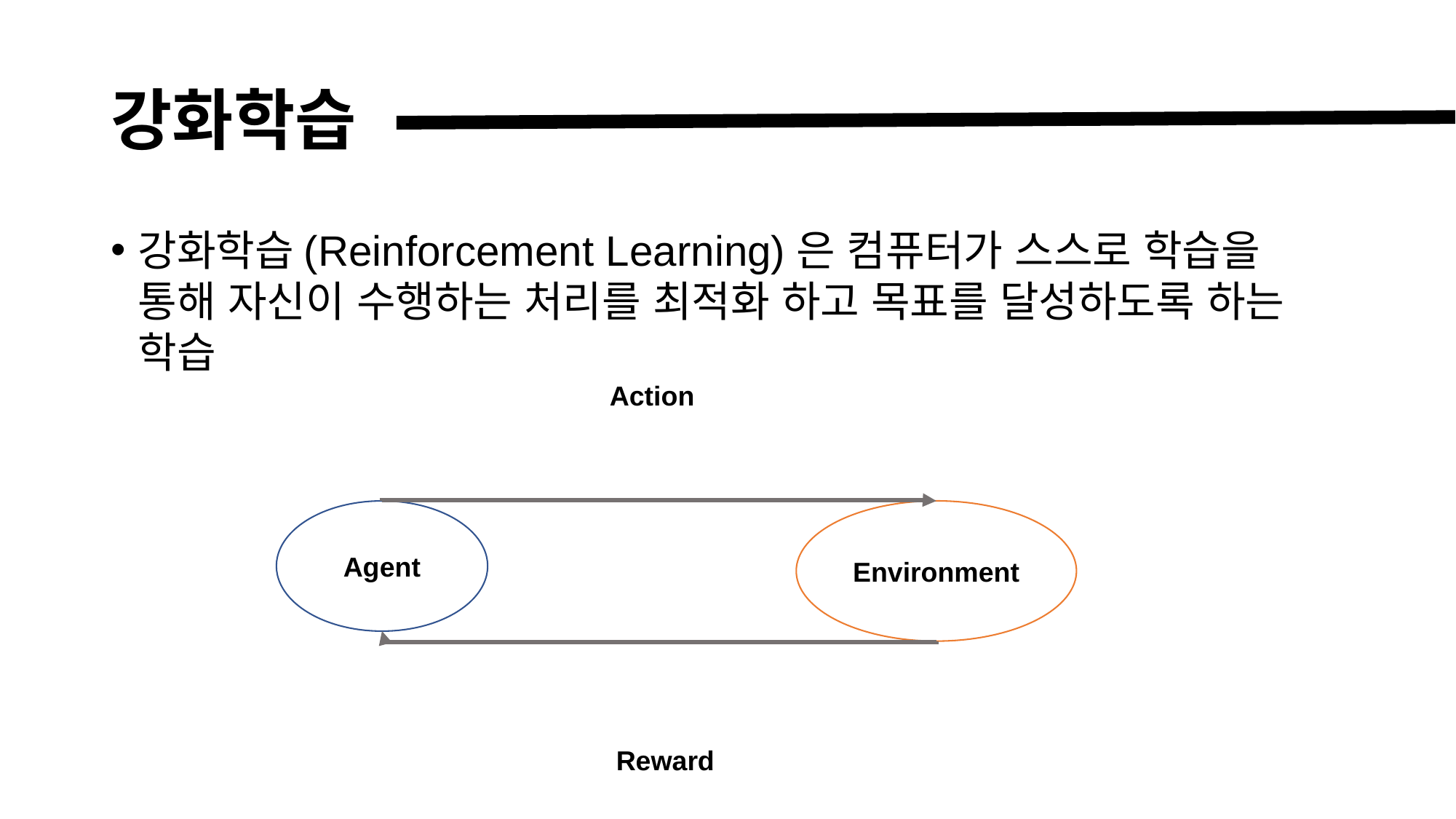

# 강화학습
강화학습(Reinforcement Learning)은 컴퓨터가 스스로 학습을 통해 자신이 수행하는 처리를 최적화 하고 목표를 달성하도록 하는 학습

Action
Agent
Environment
Reward